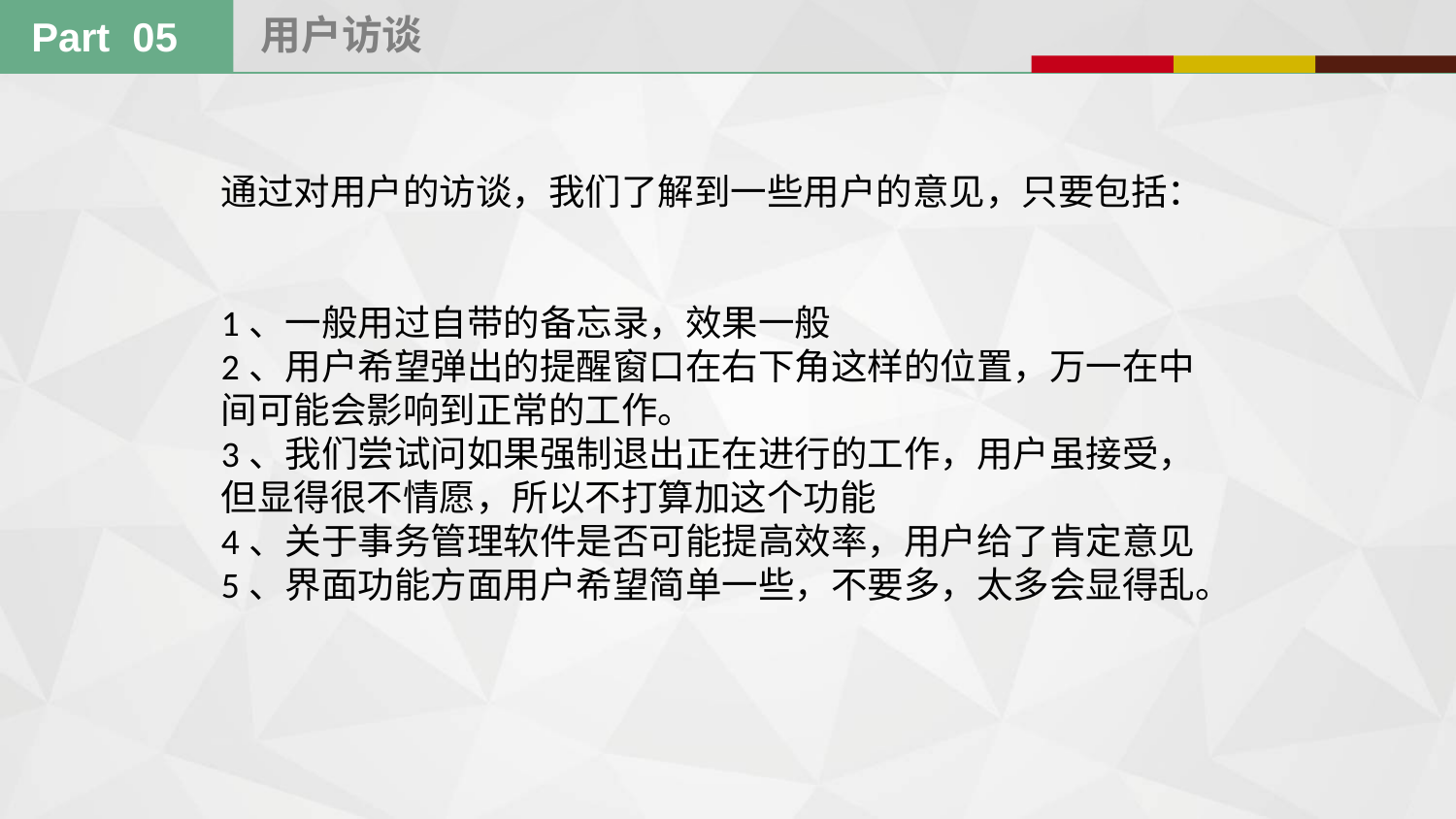

用户访谈
Part  05

通过对用户的访谈，我们了解到一些用户的意见，只要包括：

1、一般用过自带的备忘录，效果一般
2、用户希望弹出的提醒窗口在右下角这样的位置，万一在中间可能会影响到正常的工作。
3、我们尝试问如果强制退出正在进行的工作，用户虽接受，但显得很不情愿，所以不打算加这个功能
4、关于事务管理软件是否可能提高效率，用户给了肯定意见
5、界面功能方面用户希望简单一些，不要多，太多会显得乱。